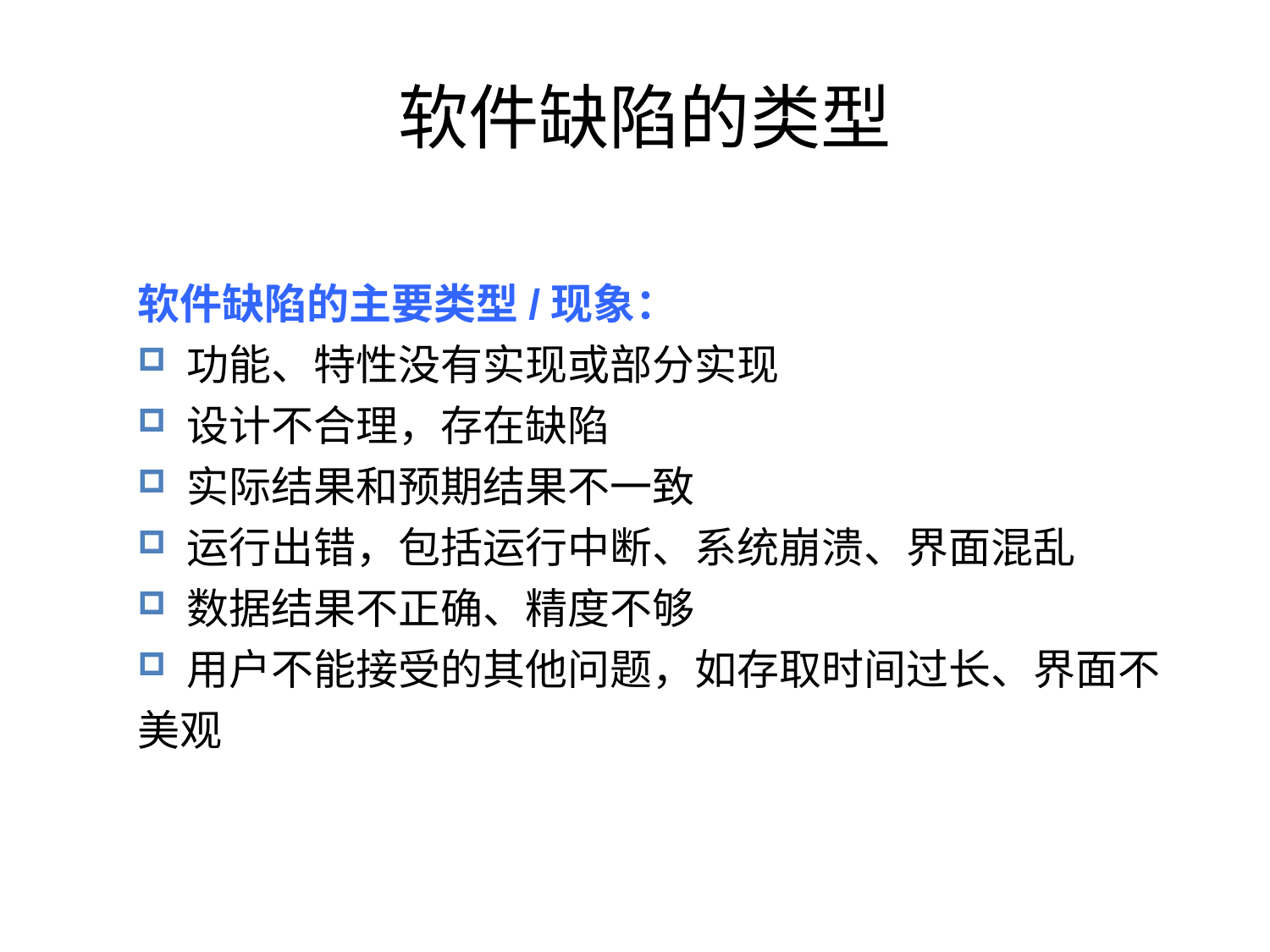

# 软件缺陷的类型
软件缺陷的主要类型/现象：
 功能、特性没有实现或部分实现
 设计不合理，存在缺陷
 实际结果和预期结果不一致
 运行出错，包括运行中断、系统崩溃、界面混乱
 数据结果不正确、精度不够
 用户不能接受的其他问题，如存取时间过长、界面不美观